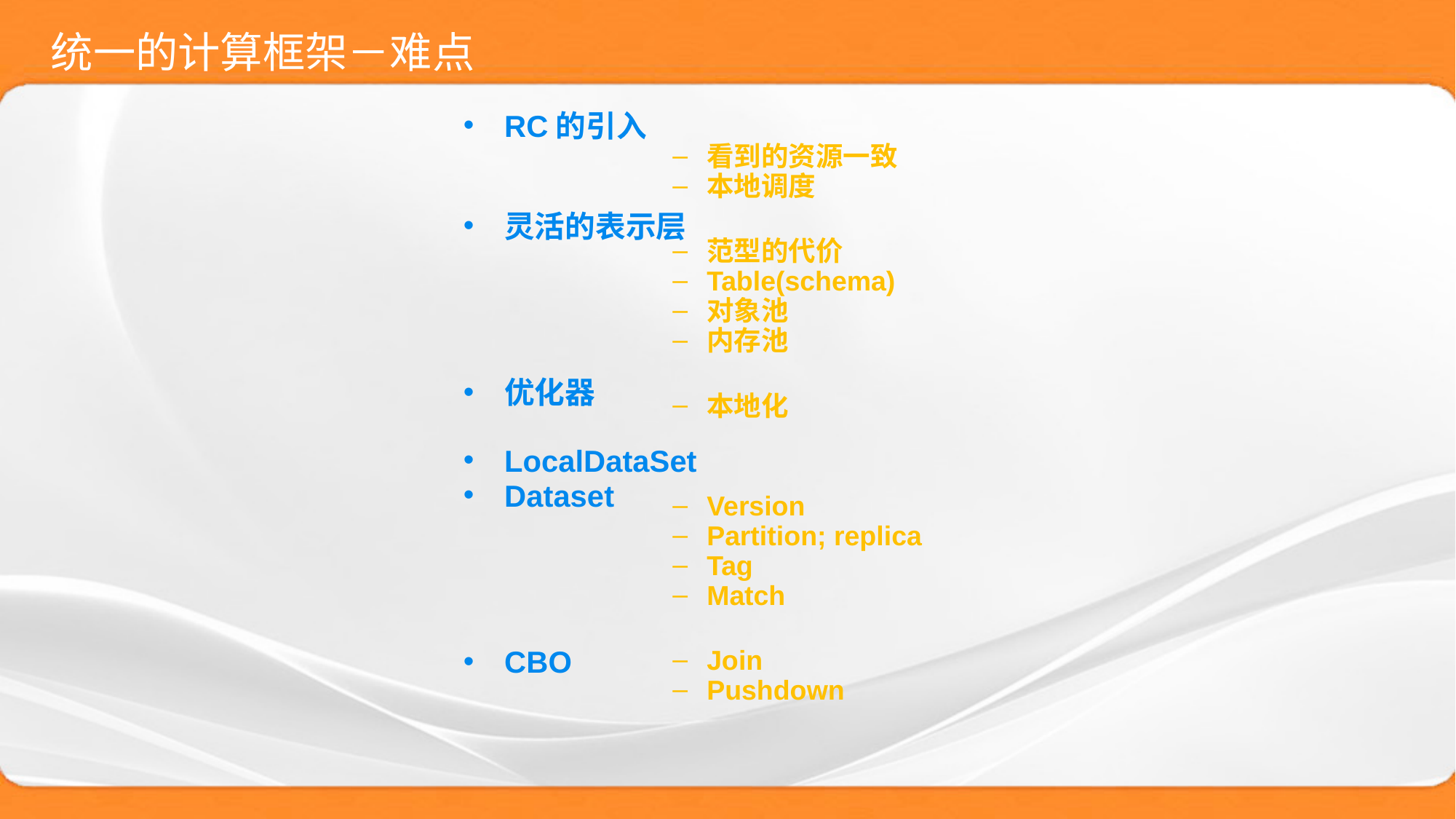

# 统一的计算框架－难点

看到的资源一致
本地调度

范型的代价
Table(schema)
对象池
内存池

本地化

Version
Partition; replica
Tag
Match

Join
Pushdown
RC的引入

灵活的表示层

优化器

LocalDataSet
Dataset

CBO